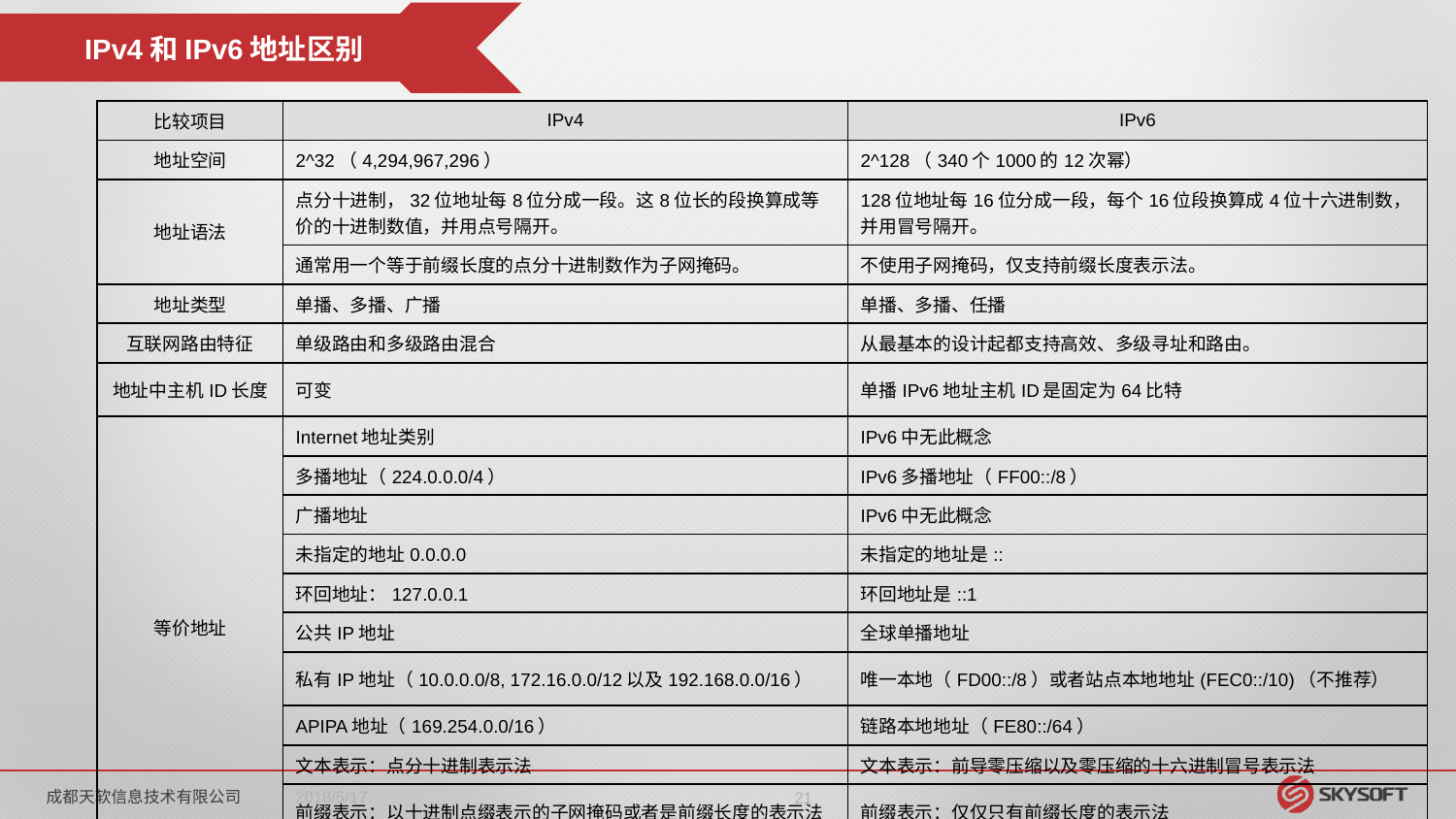

IPv4和IPv6地址区别
| 比较项目 | IPv4 | IPv6 |
| --- | --- | --- |
| 地址空间 | 2^32（4,294,967,296） | 2^128（340个1000的12次幂） |
| 地址语法 | 点分十进制，32位地址每8位分成一段。这8位长的段换算成等价的十进制数值，并用点号隔开。 | 128位地址每16位分成一段，每个16位段换算成4位十六进制数，并用冒号隔开。 |
|  | 通常用一个等于前缀长度的点分十进制数作为子网掩码。 | 不使用子网掩码，仅支持前缀长度表示法。 |
| 地址类型 | 单播、多播、广播 | 单播、多播、任播 |
| 互联网路由特征 | 单级路由和多级路由混合 | 从最基本的设计起都支持高效、多级寻址和路由。 |
| 地址中主机ID长度 | 可变 | 单播IPv6地址主机ID是固定为64比特 |
| 等价地址 | Internet地址类别 | IPv6中无此概念 |
|  | 多播地址（224.0.0.0/4） | IPv6多播地址（FF00::/8） |
|  | 广播地址 | IPv6中无此概念 |
|  | 未指定的地址0.0.0.0 | 未指定的地址是:: |
|  | 环回地址：127.0.0.1 | 环回地址是::1 |
|  | 公共IP地址 | 全球单播地址 |
|  | 私有IP地址（10.0.0.0/8, 172.16.0.0/12以及192.168.0.0/16） | 唯一本地（FD00::/8）或者站点本地地址(FEC0::/10)（不推荐） |
|  | APIPA地址（169.254.0.0/16） | 链路本地地址（FE80::/64） |
|  | 文本表示：点分十进制表示法 | 文本表示：前导零压缩以及零压缩的十六进制冒号表示法 |
|  | 前缀表示：以十进制点缀表示的子网掩码或者是前缀长度的表示法 | 前缀表示：仅仅只有前缀长度的表示法 |
成都天软信息技术有限公司
2018/5/17
21
Page 21
Page 21